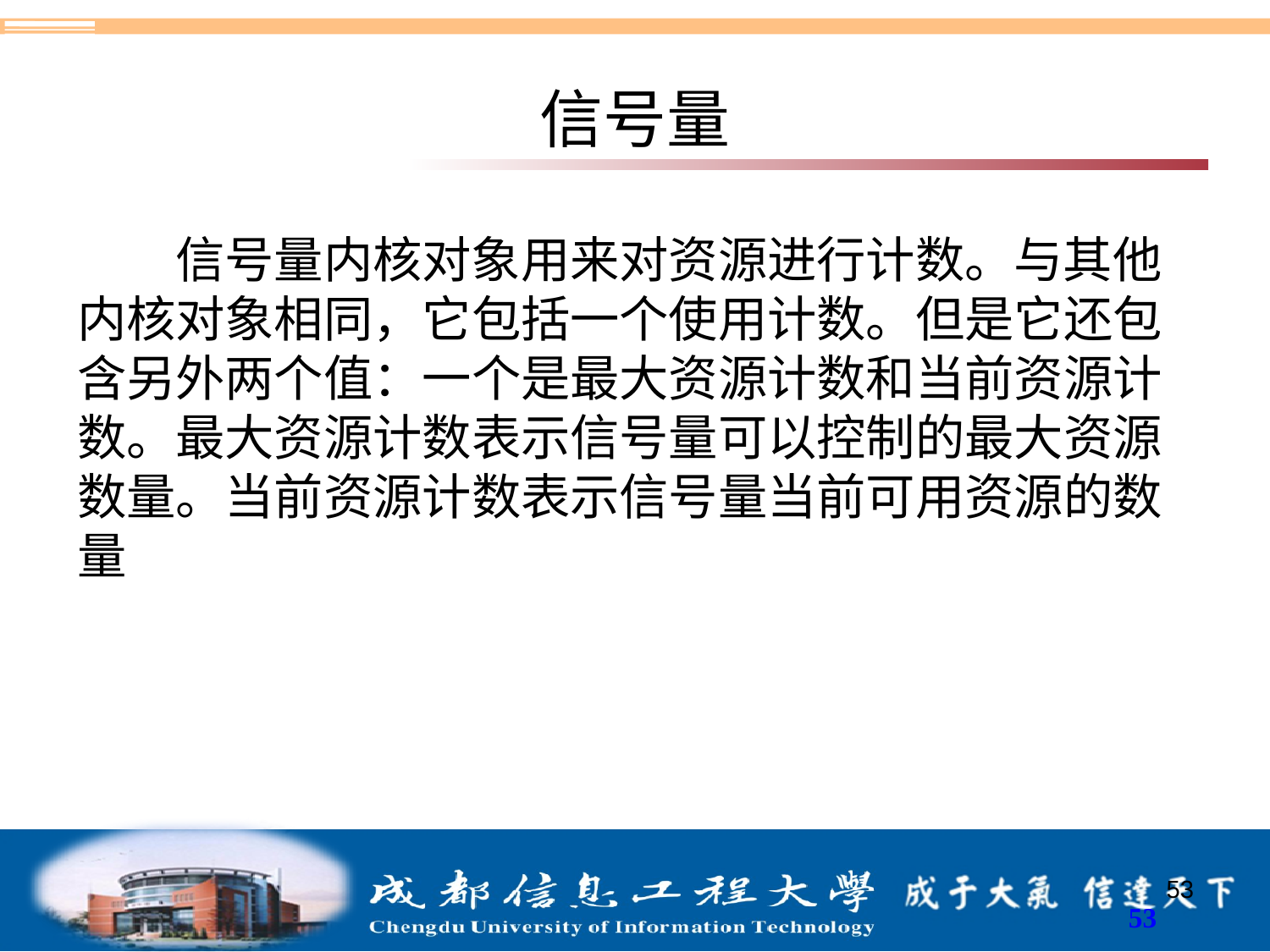

# 信号量
信号量内核对象用来对资源进行计数。与其他内核对象相同，它包括一个使用计数。但是它还包含另外两个值：一个是最大资源计数和当前资源计数。最大资源计数表示信号量可以控制的最大资源数量。当前资源计数表示信号量当前可用资源的数量